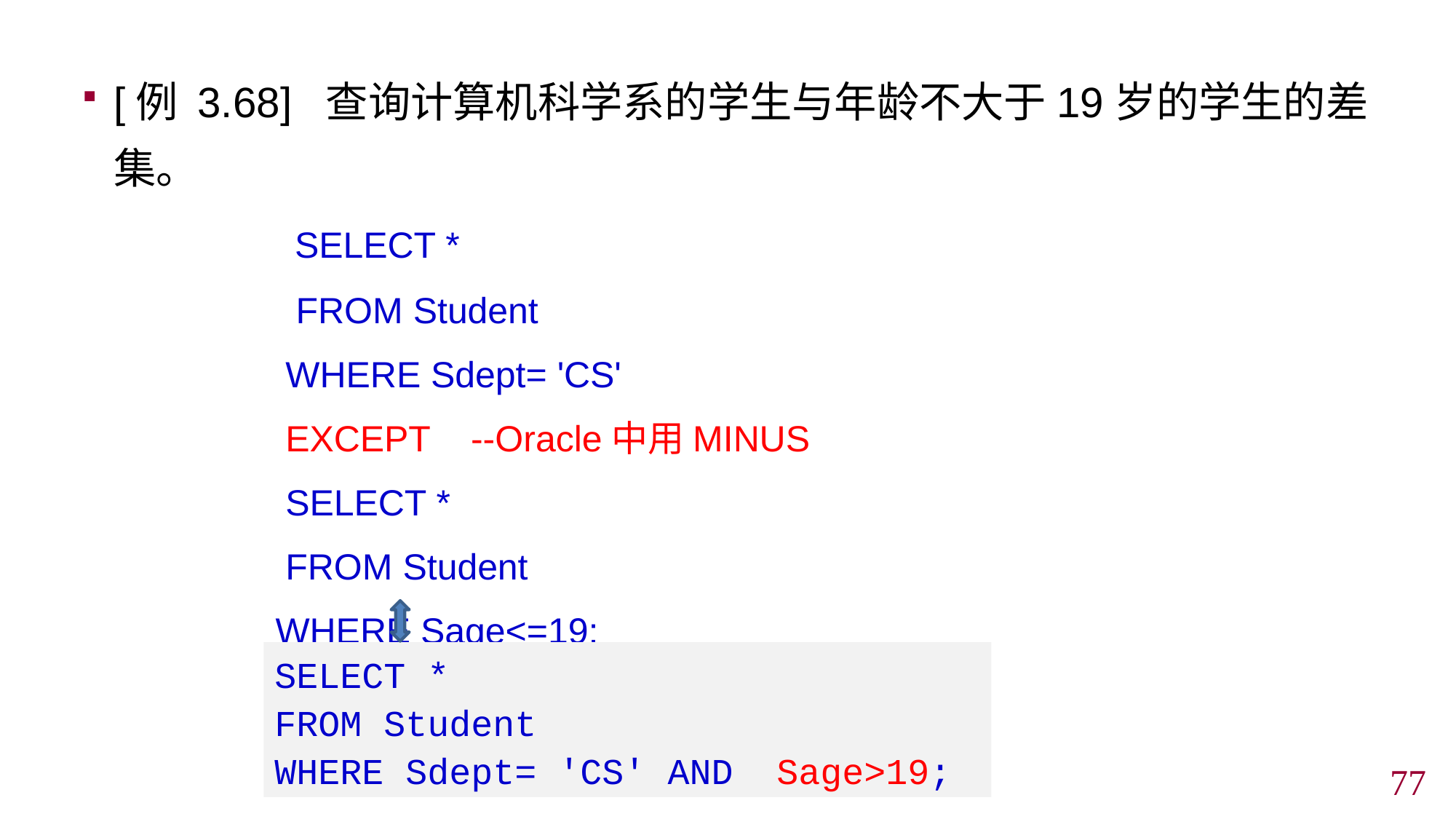

[例 3.68]  查询计算机科学系的学生与年龄不大于19岁的学生的差集。
                  SELECT *
                     FROM Student
                    WHERE Sdept= 'CS'
                    EXCEPT    --Oracle中用MINUS
                    SELECT *
                    FROM Student
                   WHERE Sage<=19;

SELECT *
FROM Student
WHERE Sdept= 'CS' AND  Sage>19;
77